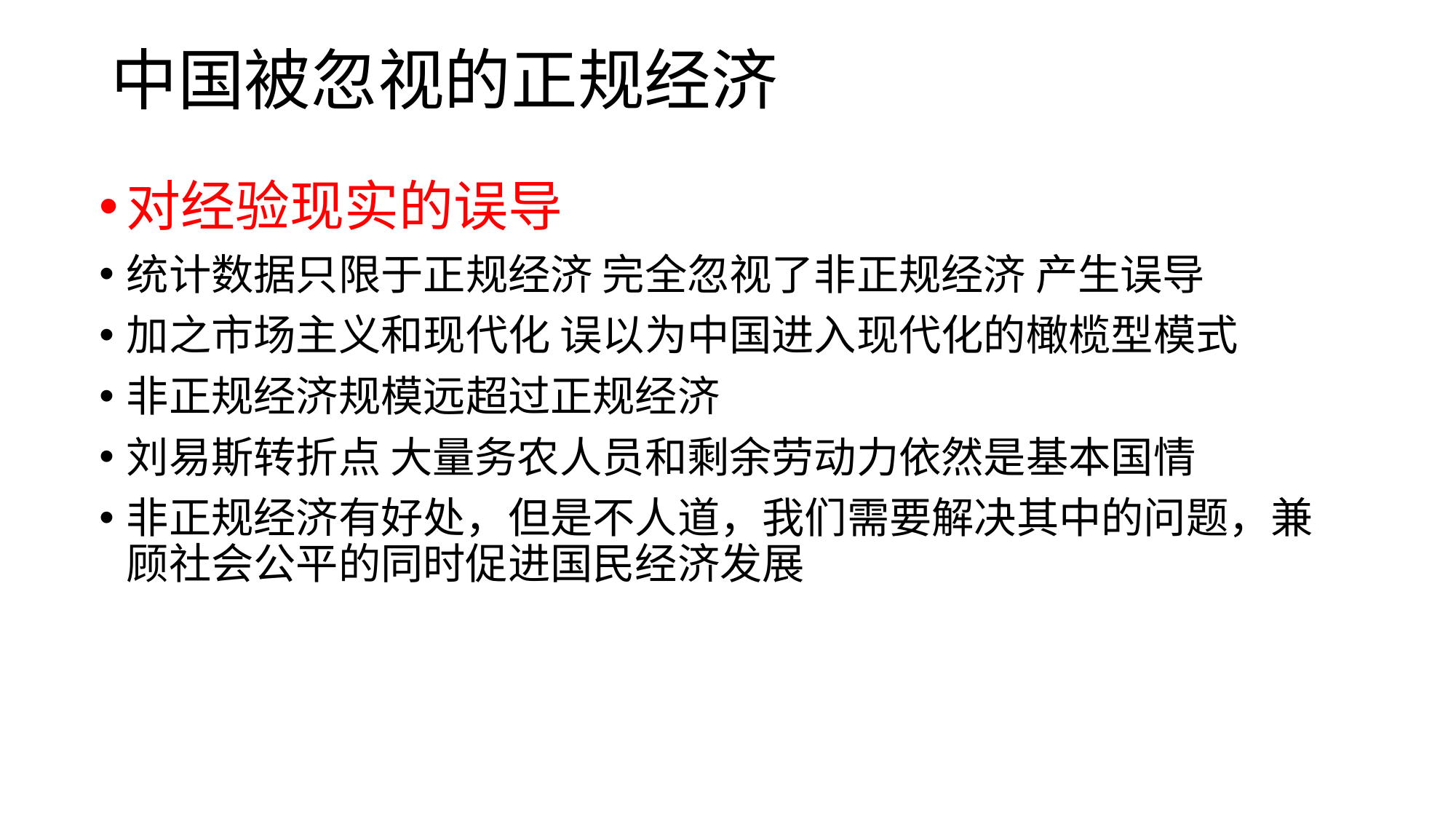

# 中国被忽视的正规经济
对经验现实的误导
统计数据只限于正规经济 完全忽视了非正规经济 产生误导
加之市场主义和现代化 误以为中国进入现代化的橄榄型模式
非正规经济规模远超过正规经济
刘易斯转折点 大量务农人员和剩余劳动力依然是基本国情
非正规经济有好处，但是不人道，我们需要解决其中的问题，兼顾社会公平的同时促进国民经济发展